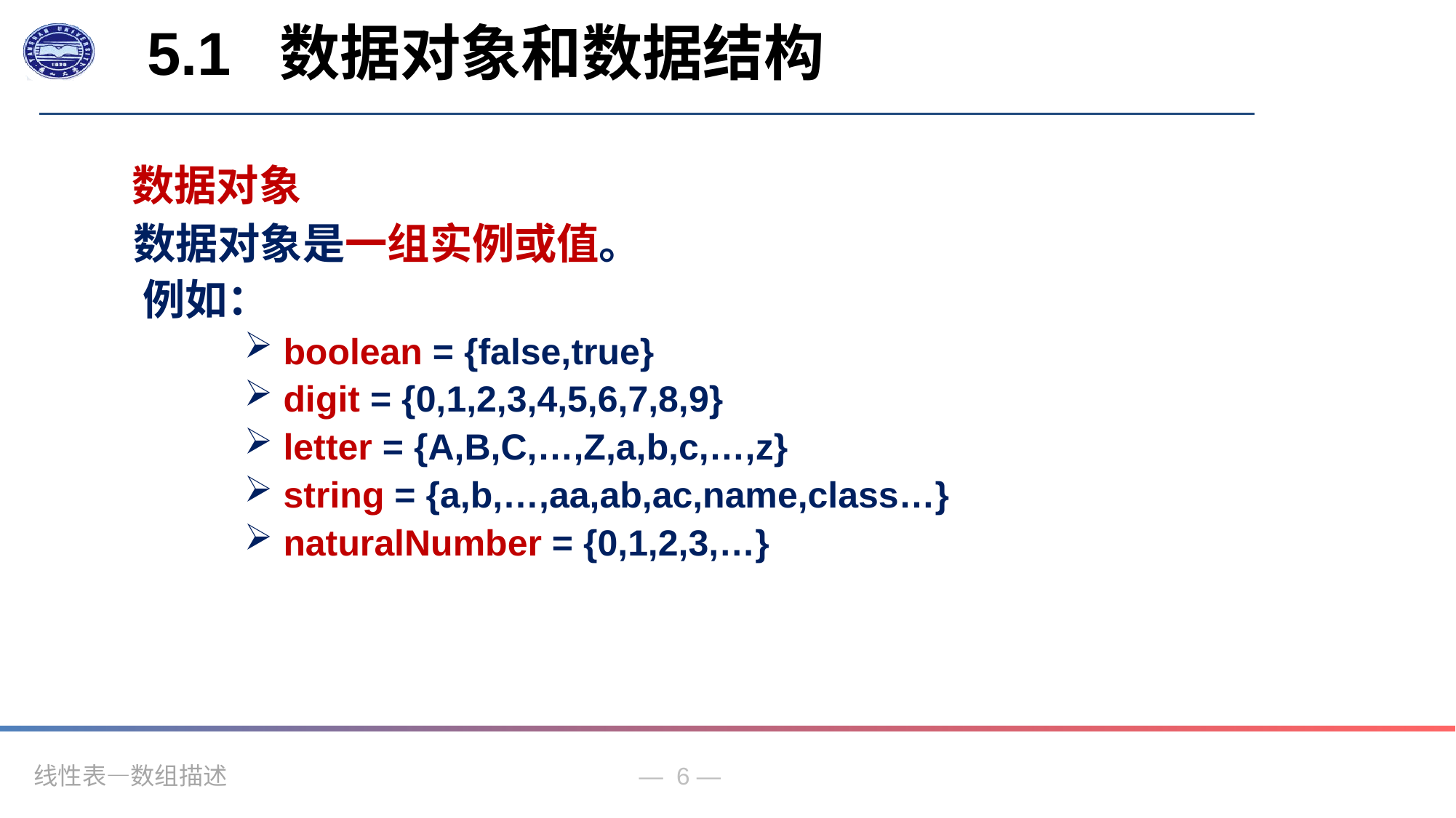

5.1  数据对象和数据结构
  数据对象
   数据对象是一组实例或值。
    例如：
 boolean = {false,true}
 digit = {0,1,2,3,4,5,6,7,8,9}
 letter = {A,B,C,…,Z,a,b,c,…,z}
 string = {a,b,…,aa,ab,ac,name,class…}
 naturalNumber = {0,1,2,3,…}